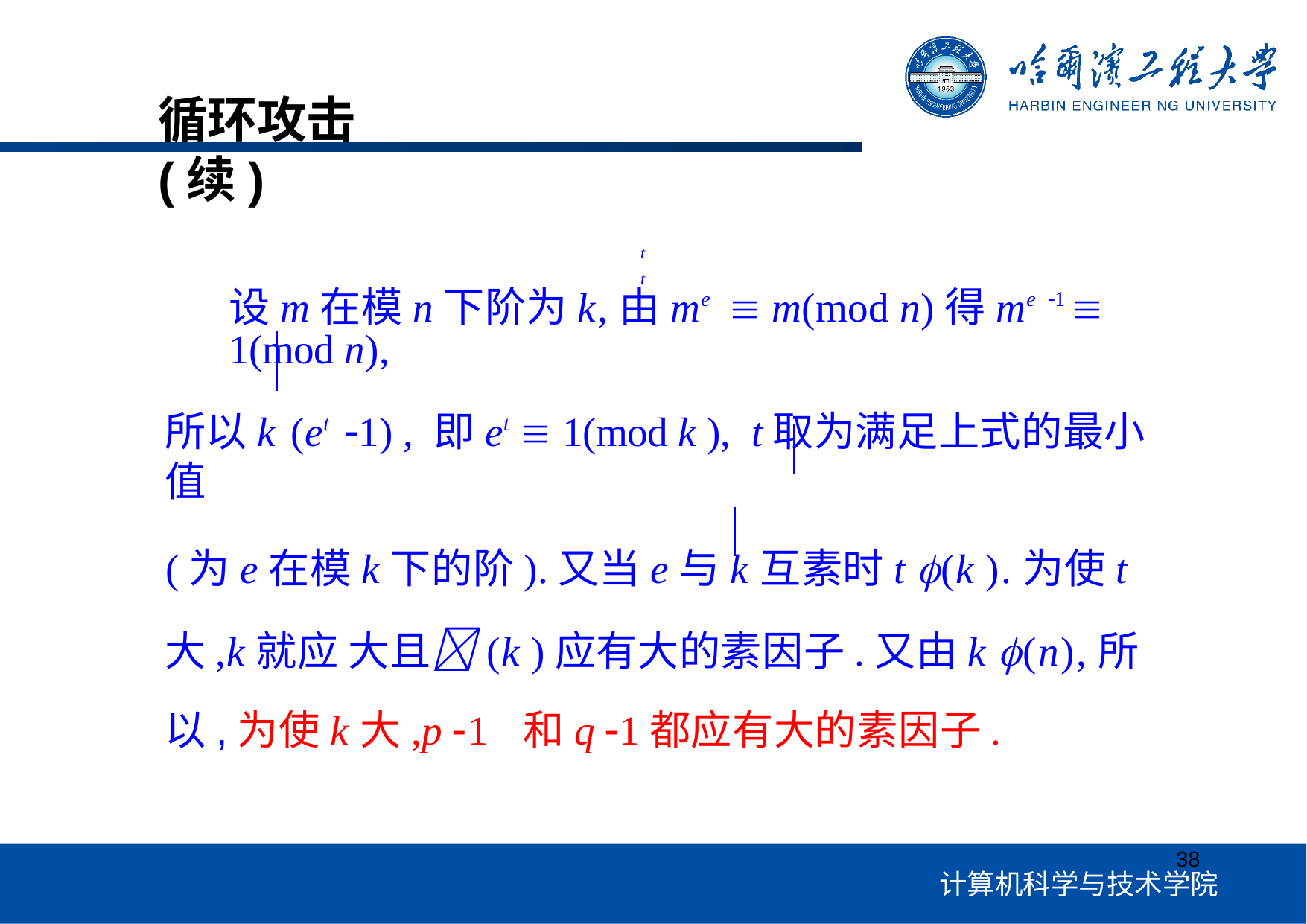

# 循环攻击(续)
t	t
设m在模n下阶为k,由me	≡ m(mod n)得me −1 ≡ 1(mod n),
所以k (et −1) , 即et ≡ 1(mod k ),  t取为满足上式的最小值
(为e在模k下的阶).又当e与k互素时t φ(k ).为使t大,k就应 大且φ(k )应有大的素因子.又由k φ(n),所以,为使k大,p −1  和q −1都应有大的素因子.

38